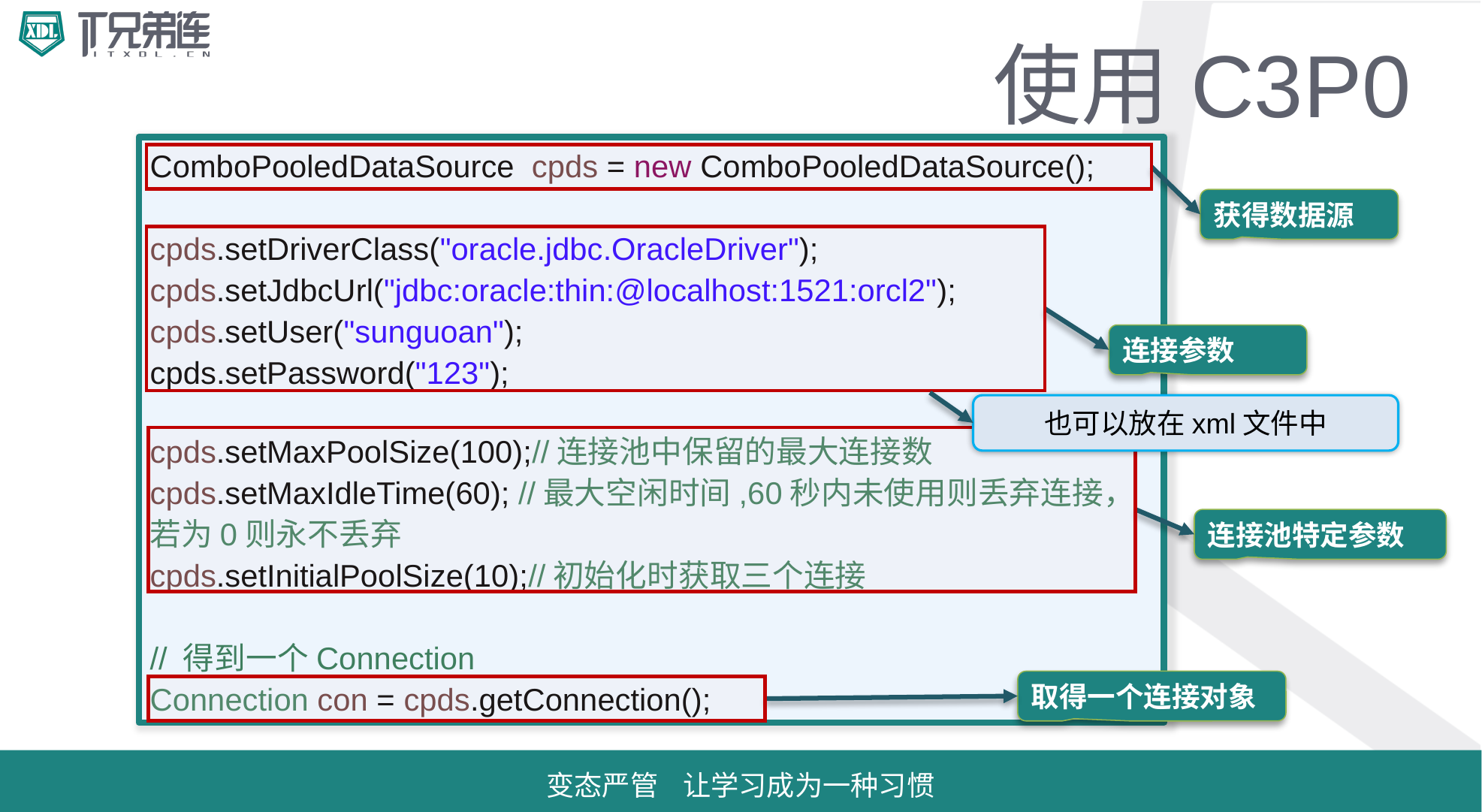

# 使用C3P0
ComboPooledDataSource  cpds = new ComboPooledDataSource();

cpds.setDriverClass("oracle.jdbc.OracleDriver");
cpds.setJdbcUrl("jdbc:oracle:thin:@localhost:1521:orcl2");
cpds.setUser("sunguoan");   cpds.setPassword("123");

cpds.setMaxPoolSize(100);//连接池中保留的最大连接数
cpds.setMaxIdleTime(60); //最大空闲时间,60秒内未使用则丢弃连接，若为0则永不丢弃
cpds.setInitialPoolSize(10);//初始化时获取三个连接

// 得到一个ConnectionConnection con = cpds.getConnection();

获得数据源

连接参数
也可以放在xml文件中

连接池特定参数
取得一个连接对象